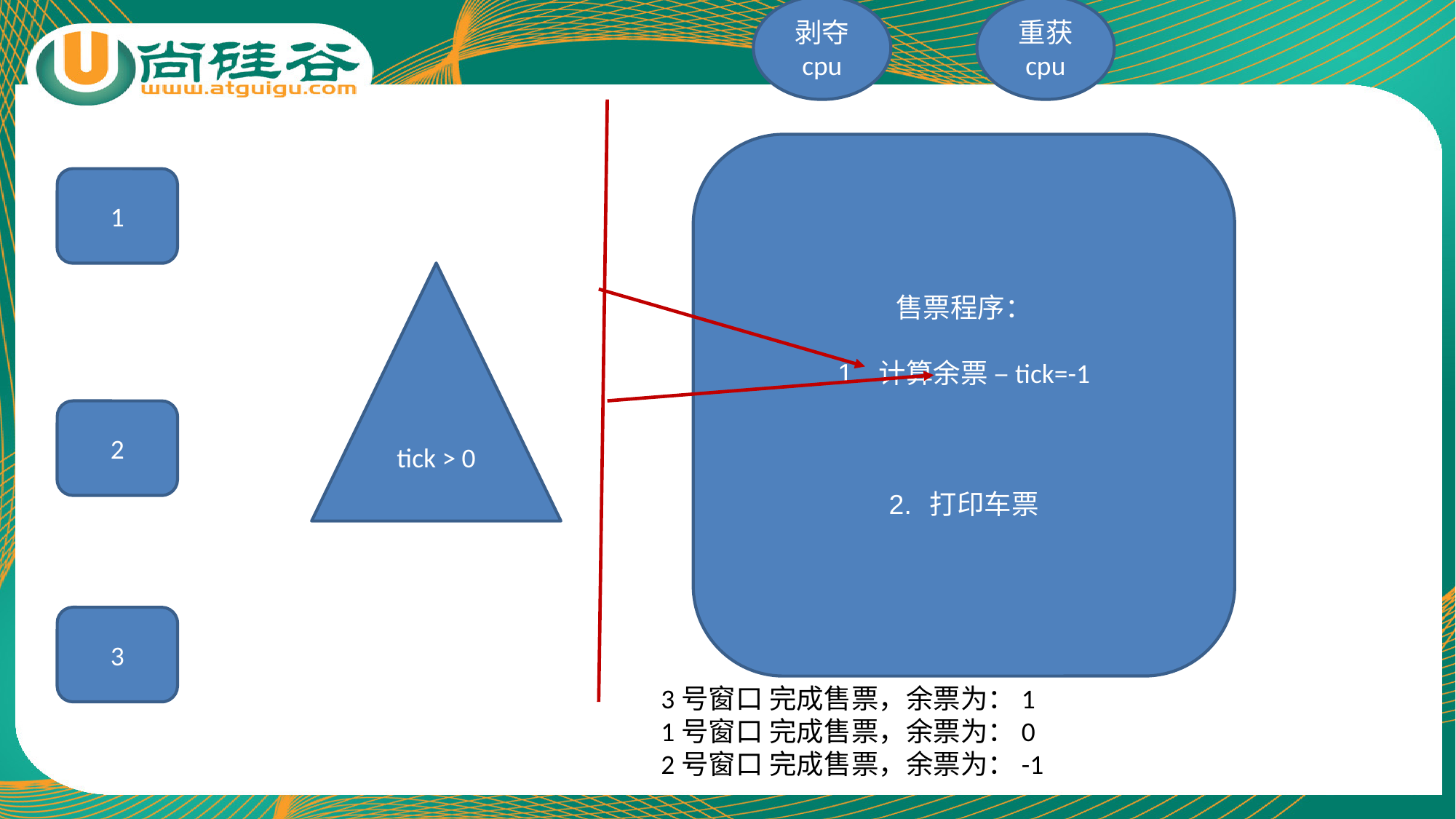

剥夺
cpu
重获
cpu
售票程序：

计算余票 –tick=-1

打印车票
1
tick > 0
2
3
3号窗口 完成售票，余票为：1
1号窗口 完成售票，余票为：0
2号窗口 完成售票，余票为：-1